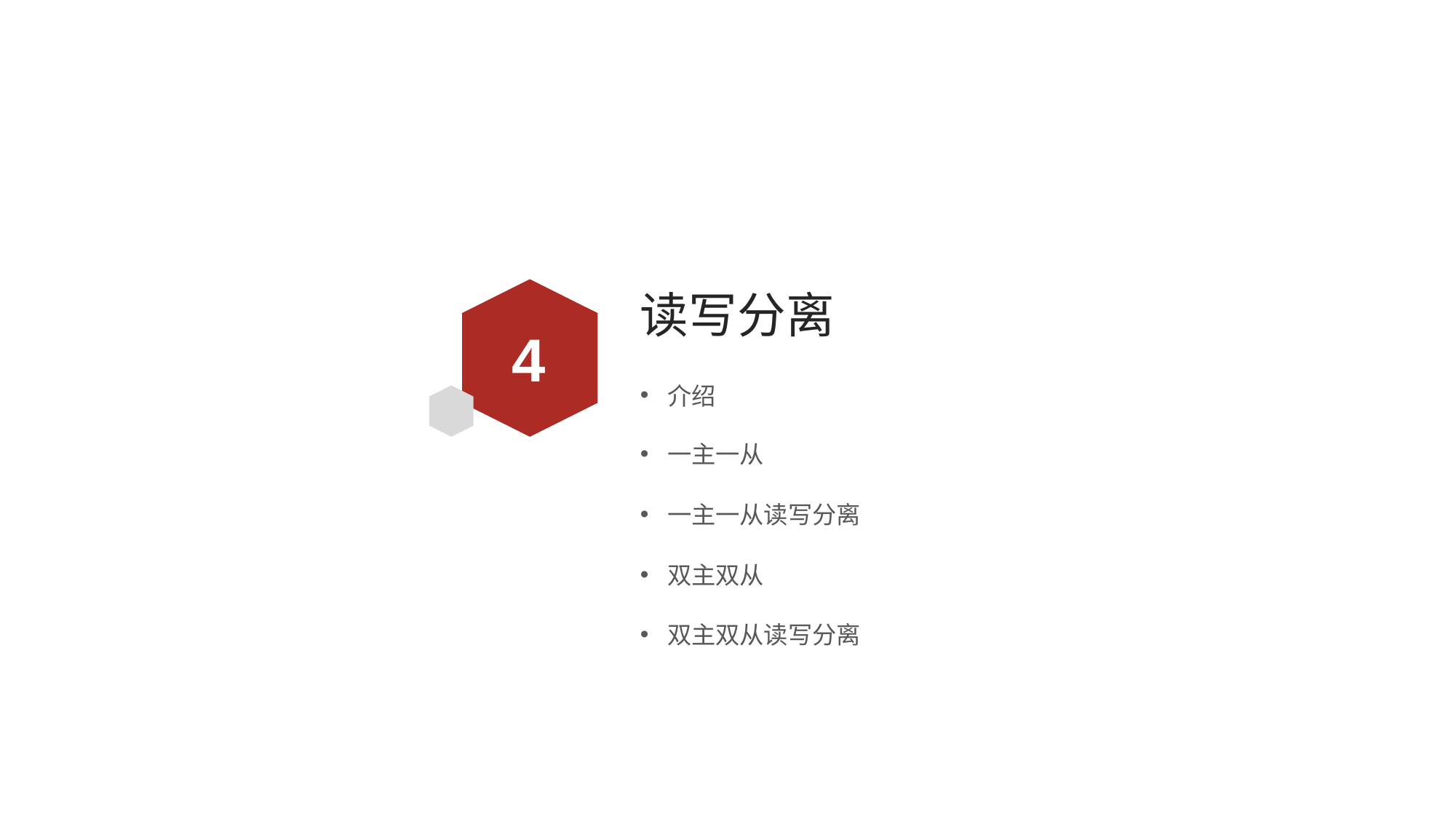

# 读写分离
4
介绍

一主一从

一主一从读写分离

双主双从

双主双从读写分离